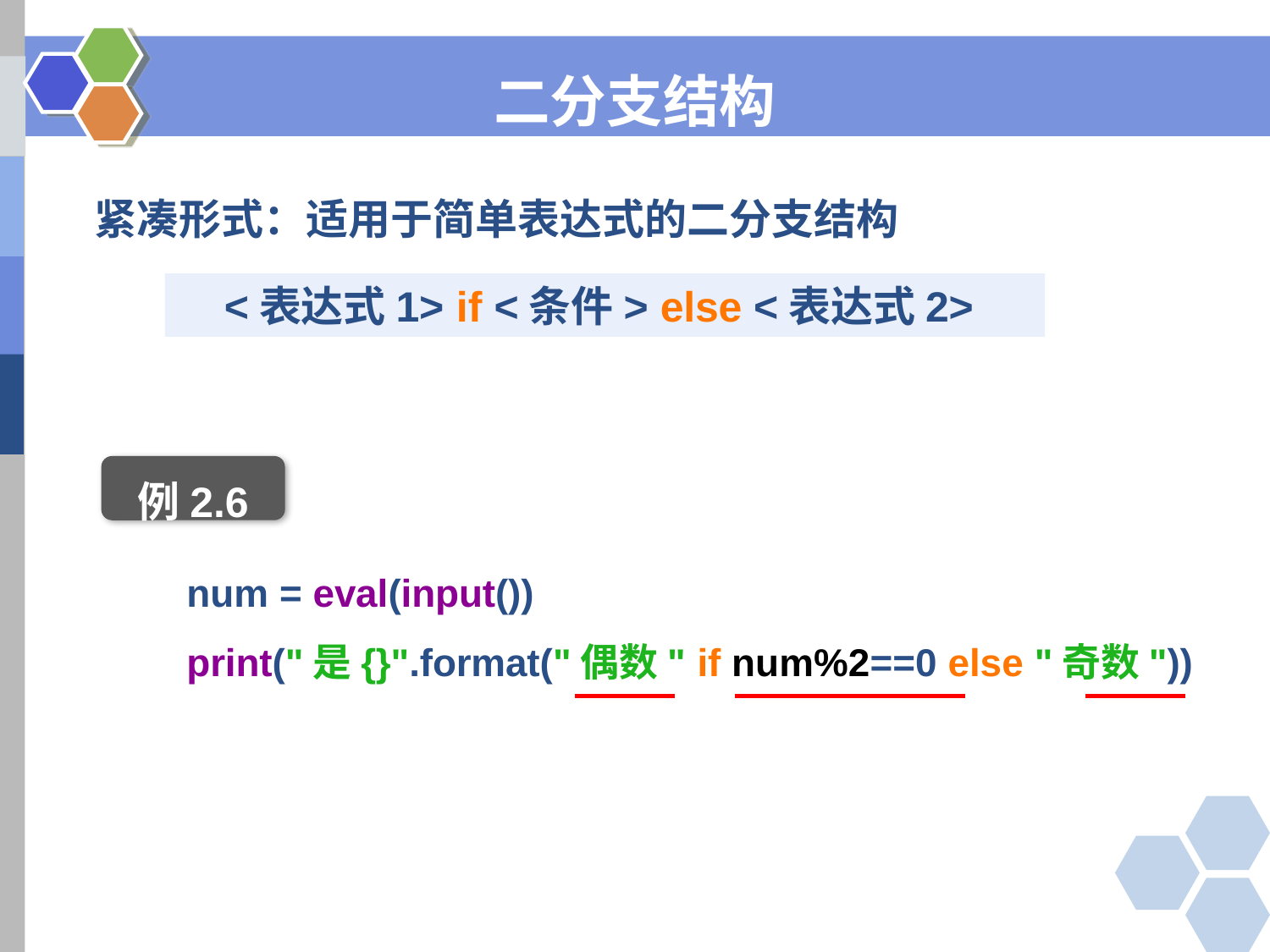

二分支结构
紧凑形式：适用于简单表达式的二分支结构
<表达式1> if <条件> else <表达式2>

例2.6
num = eval(input())
print("是{}".format("偶数" if num%2==0 else "奇数"))